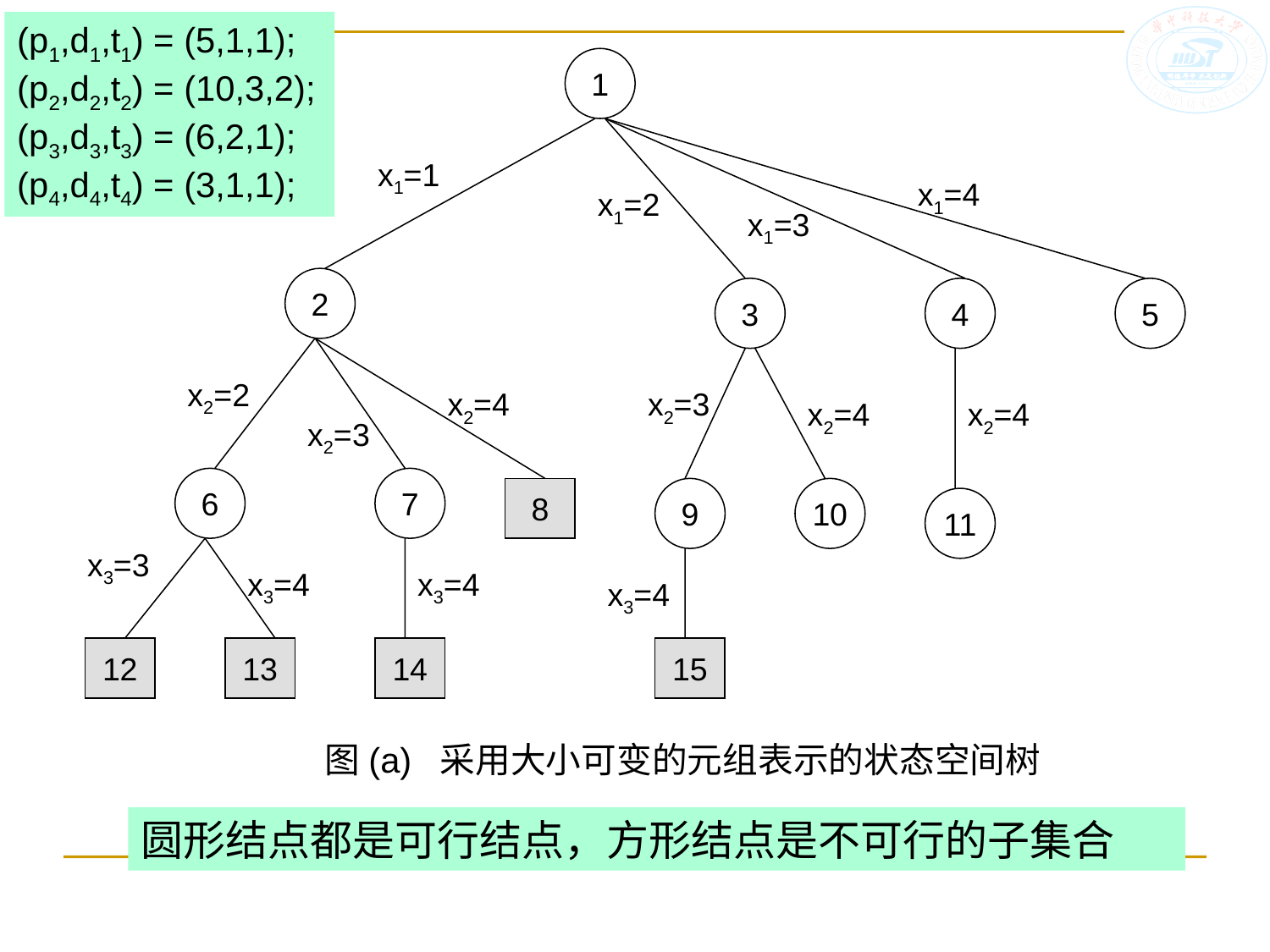

(p1,d1,t1) = (5,1,1);
(p2,d2,t2) = (10,3,2);
(p3,d3,t3) = (6,2,1);
(p4,d4,t4) = (3,1,1);
1

x1=1
x1=4
x1=2
x1=3
2
3
4
5

x2=2
x2=4
x2=3
x2=4
x2=4
x2=3
6
7
9
10
8
11
x3=3

x3=4
x3=4
x3=4
12
13
14
15
图(a)  采用大小可变的元组表示的状态空间树
圆形结点都是可行结点，方形结点是不可行的子集合